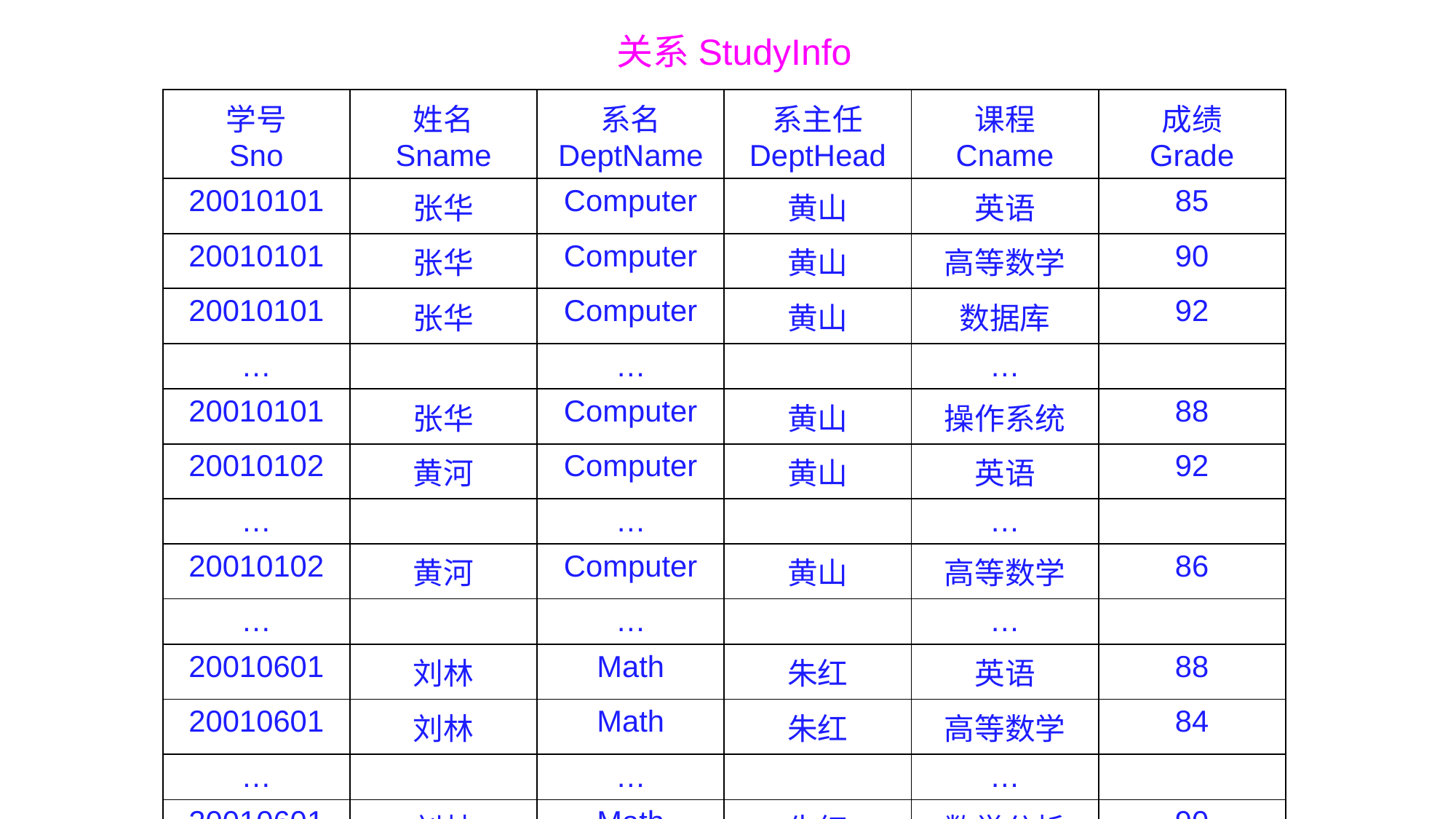

关系StudyInfo
| 学号 Sno | 姓名 Sname | 系名 DeptName | 系主任 DeptHead | 课程 Cname | 成绩 Grade |
| --- | --- | --- | --- | --- | --- |
| 20010101 | 张华 | Computer | 黄山 | 英语 | 85 |
| 20010101 | 张华 | Computer | 黄山 | 高等数学 | 90 |
| 20010101 | 张华 | Computer | 黄山 | 数据库 | 92 |
| … |  | … |  | … |  |
| 20010101 | 张华 | Computer | 黄山 | 操作系统 | 88 |
| 20010102 | 黄河 | Computer | 黄山 | 英语 | 92 |
| … |  | … |  | … |  |
| 20010102 | 黄河 | Computer | 黄山 | 高等数学 | 86 |
| … |  | … |  | … |  |
| 20010601 | 刘林 | Math | 朱红 | 英语 | 88 |
| 20010601 | 刘林 | Math | 朱红 | 高等数学 | 84 |
| … |  | … |  | … |  |
| 20010601 | 刘林 | Math | 朱红 | 数学分析 | 90 |